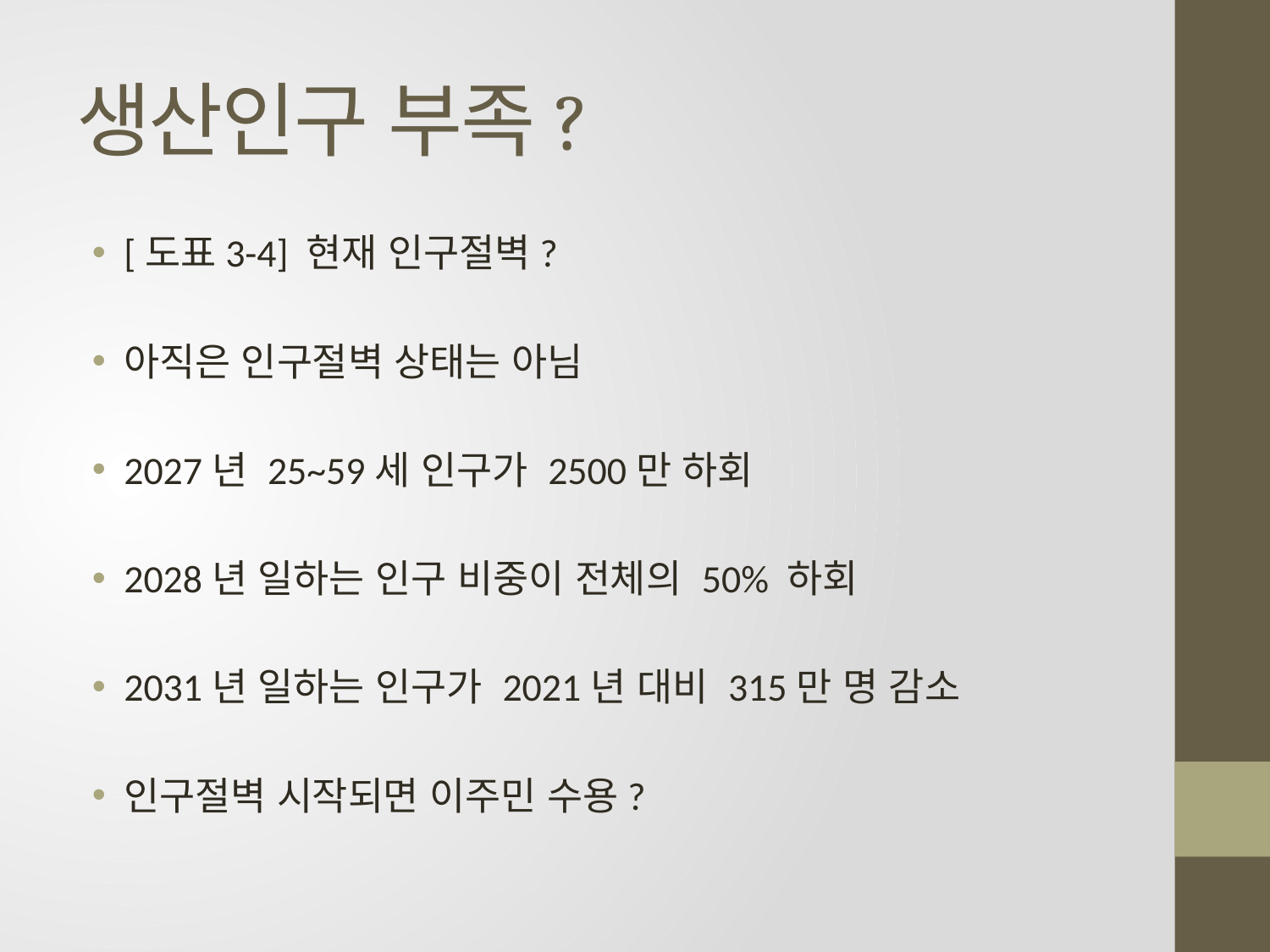

# 생산인구 부족?
[도표3-4] 현재 인구절벽?

아직은 인구절벽 상태는 아님

2027년 25~59세 인구가 2500만 하회

2028년 일하는 인구 비중이 전체의 50% 하회

2031년 일하는 인구가 2021년 대비 315만 명 감소

인구절벽 시작되면 이주민 수용?